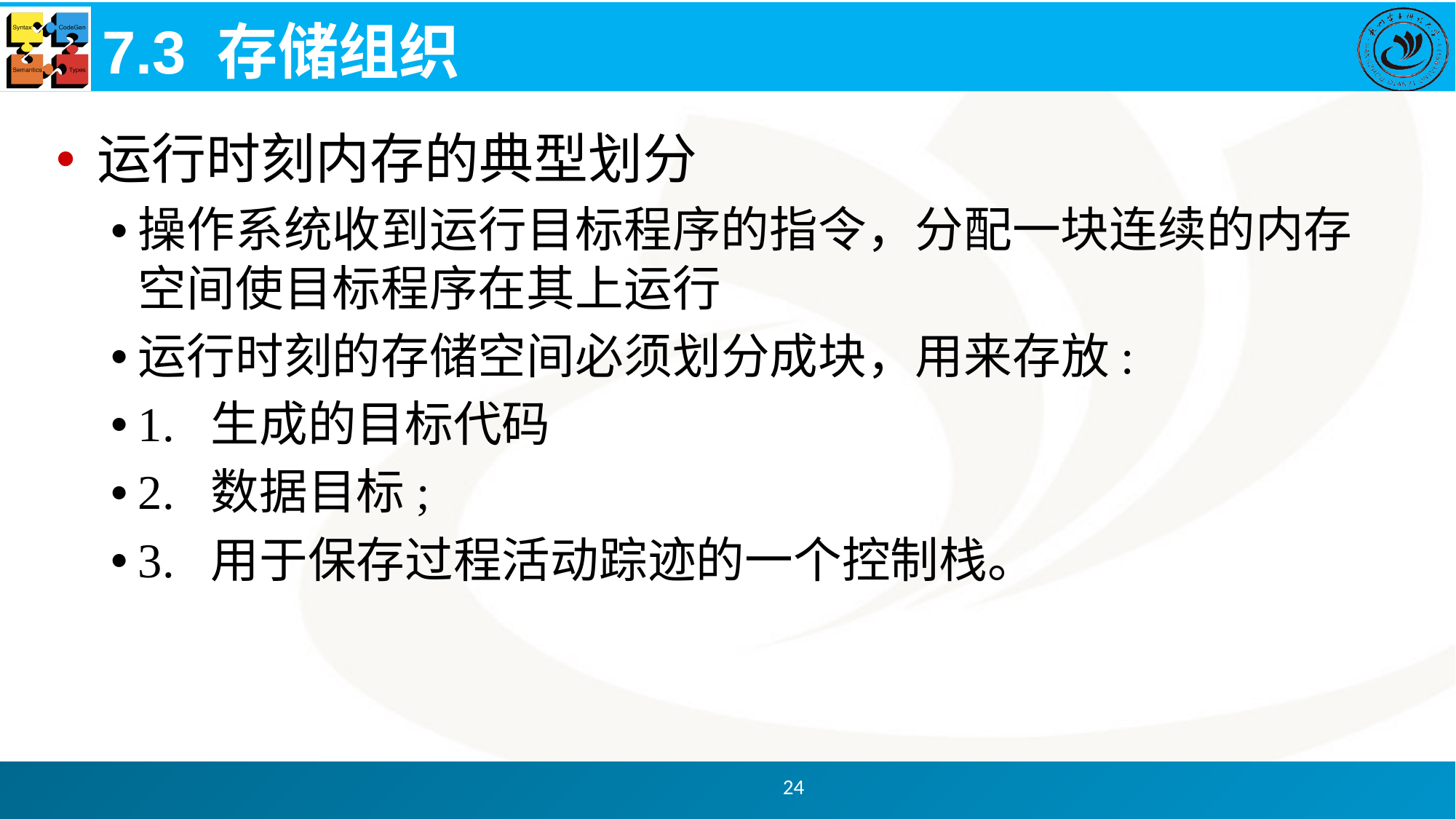

# 7.3 存储组织
运行时刻内存的典型划分
操作系统收到运行目标程序的指令，分配一块连续的内存空间使目标程序在其上运行
运行时刻的存储空间必须划分成块，用来存放:
1.  生成的目标代码
2.  数据目标;
3.  用于保存过程活动踪迹的一个控制栈。
24